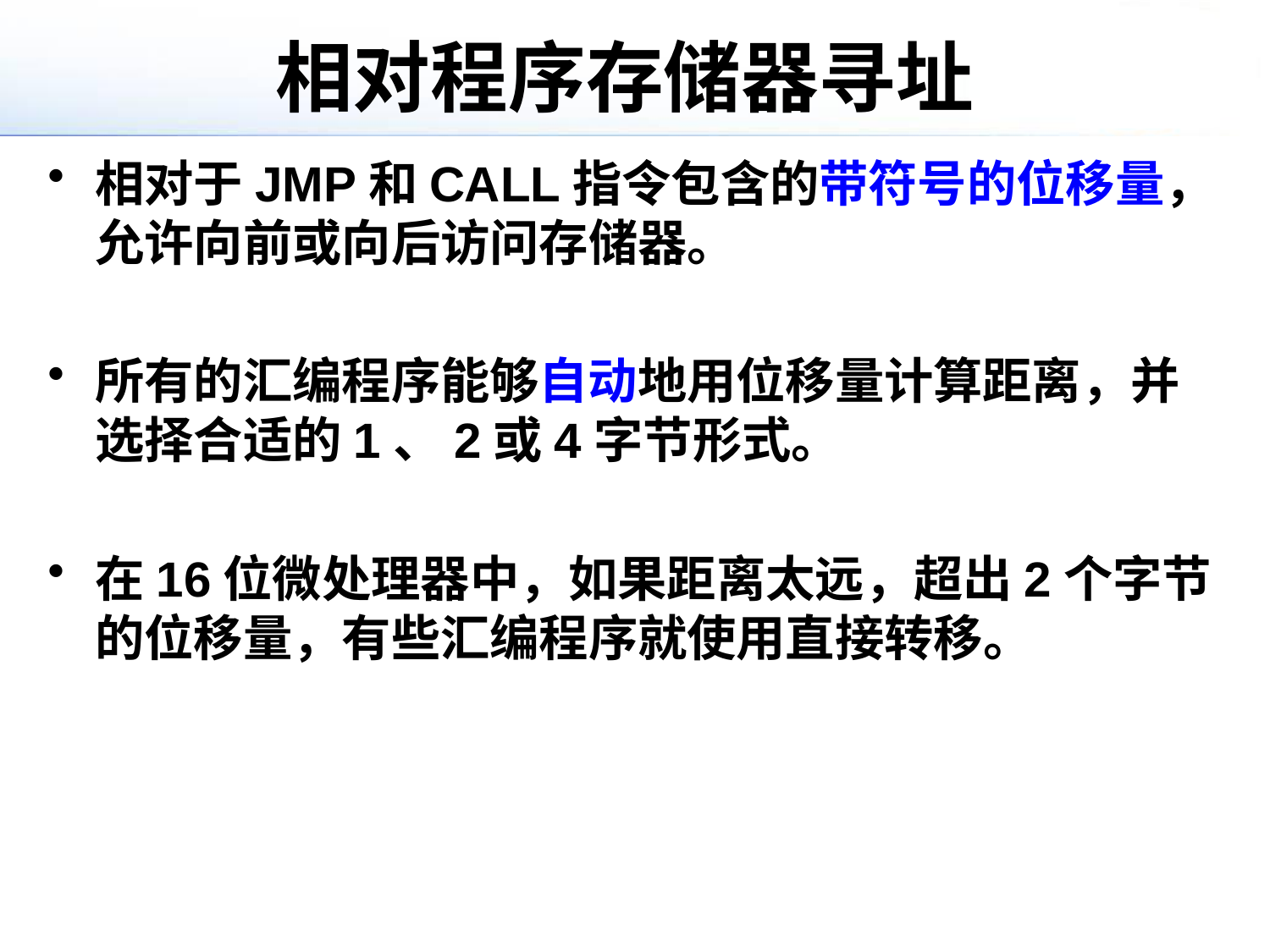

# 相对程序存储器寻址
相对于JMP和CALL指令包含的带符号的位移量，允许向前或向后访问存储器。

所有的汇编程序能够自动地用位移量计算距离，并选择合适的1、2或4字节形式。

在16位微处理器中，如果距离太远，超出2个字节的位移量，有些汇编程序就使用直接转移。